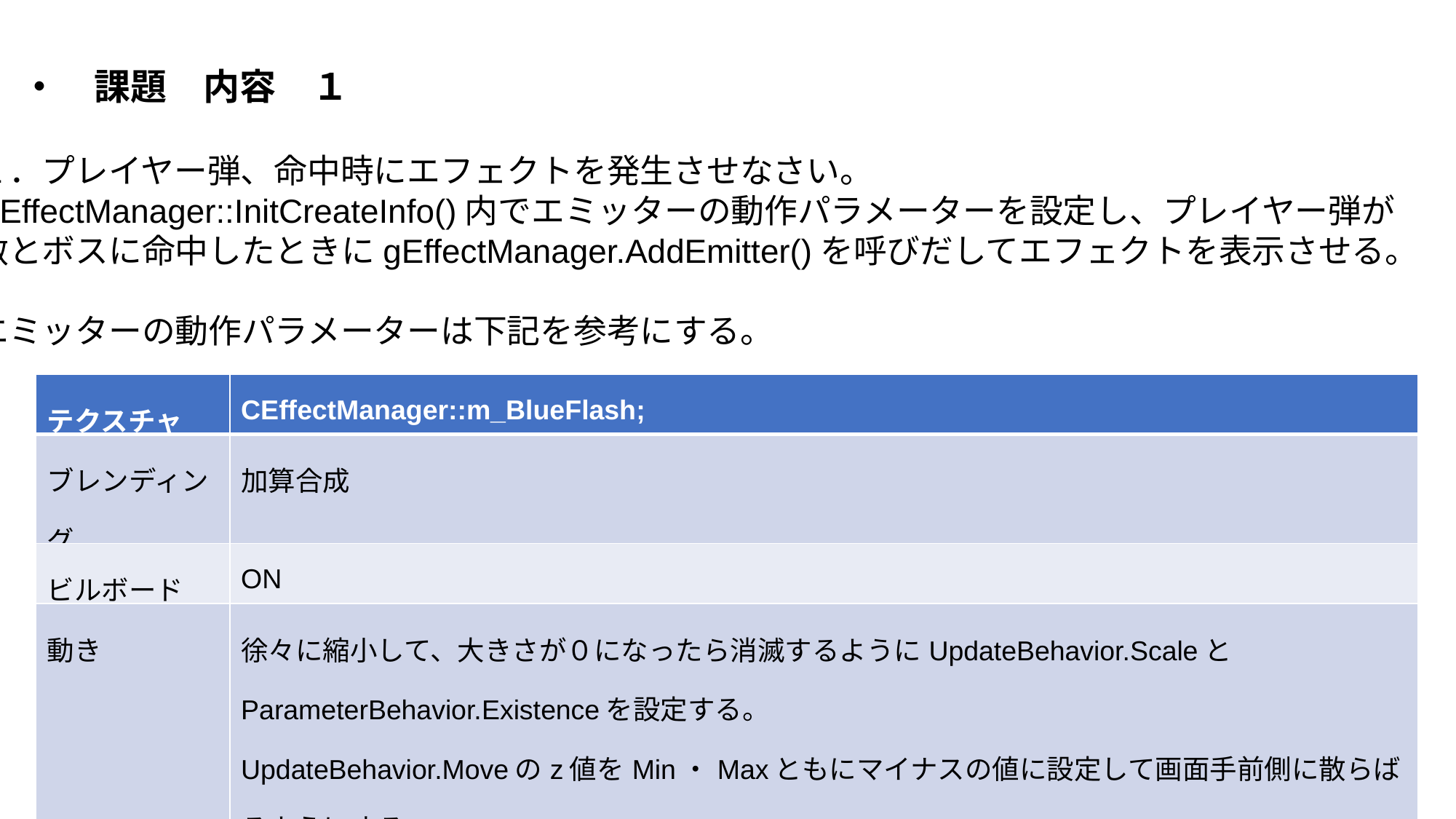

・　課題　内容　１
１．プレイヤー弾、命中時にエフェクトを発生させなさい。
CEffectManager::InitCreateInfo()内でエミッターの動作パラメーターを設定し、プレイヤー弾が
敵とボスに命中したときにgEffectManager.AddEmitter()を呼びだしてエフェクトを表示させる。

エミッターの動作パラメーターは下記を参考にする。
| テクスチャ | CEffectManager::m\_BlueFlash; |
| --- | --- |
| ブレンディング | 加算合成 |
| ビルボード | ON |
| 動き | 徐々に縮小して、大きさが０になったら消滅するようにUpdateBehavior.ScaleとParameterBehavior.Existenceを設定する。 UpdateBehavior.Moveのz値をMin・Maxともにマイナスの値に設定して画面手前側に散らばるようにする。 CreateBehavior.Countは１～２程度にする。 一瞬だけパーティクルを発生させればいいのでエミッターの寿命は１にする。 |